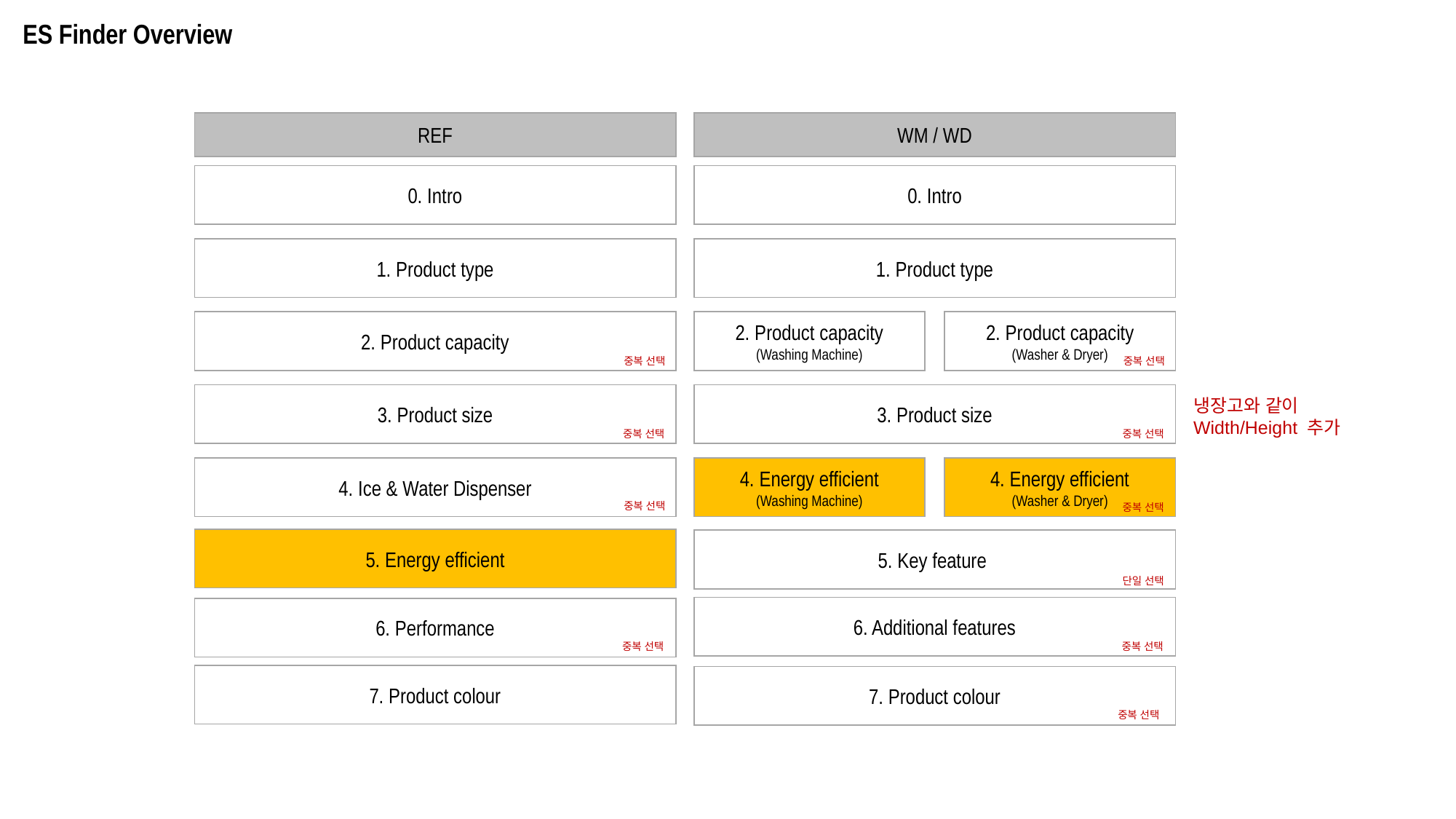

ES Finder Overview
REF
WM / WD
0. Intro
0. Intro
1. Product type
2. Product capacity
(Washing Machine)
2. Product capacity
(Washer & Dryer)
3. Product size
4. Energy efficient
(Washing Machine)
4. Energy efficient
(Washer & Dryer)
5. Key feature
6. Additional features
7. Product colour
1. Product type
2. Product capacity
중복 선택
중복 선택
3. Product size
냉장고와 같이 Width/Height 추가
중복 선택
중복 선택
4. Ice & Water Dispenser
중복 선택
중복 선택
5. Energy efficient
중복 선택
단일 선택
6. Performance
중복 선택
중복 선택
7. Product colour
중복 선택